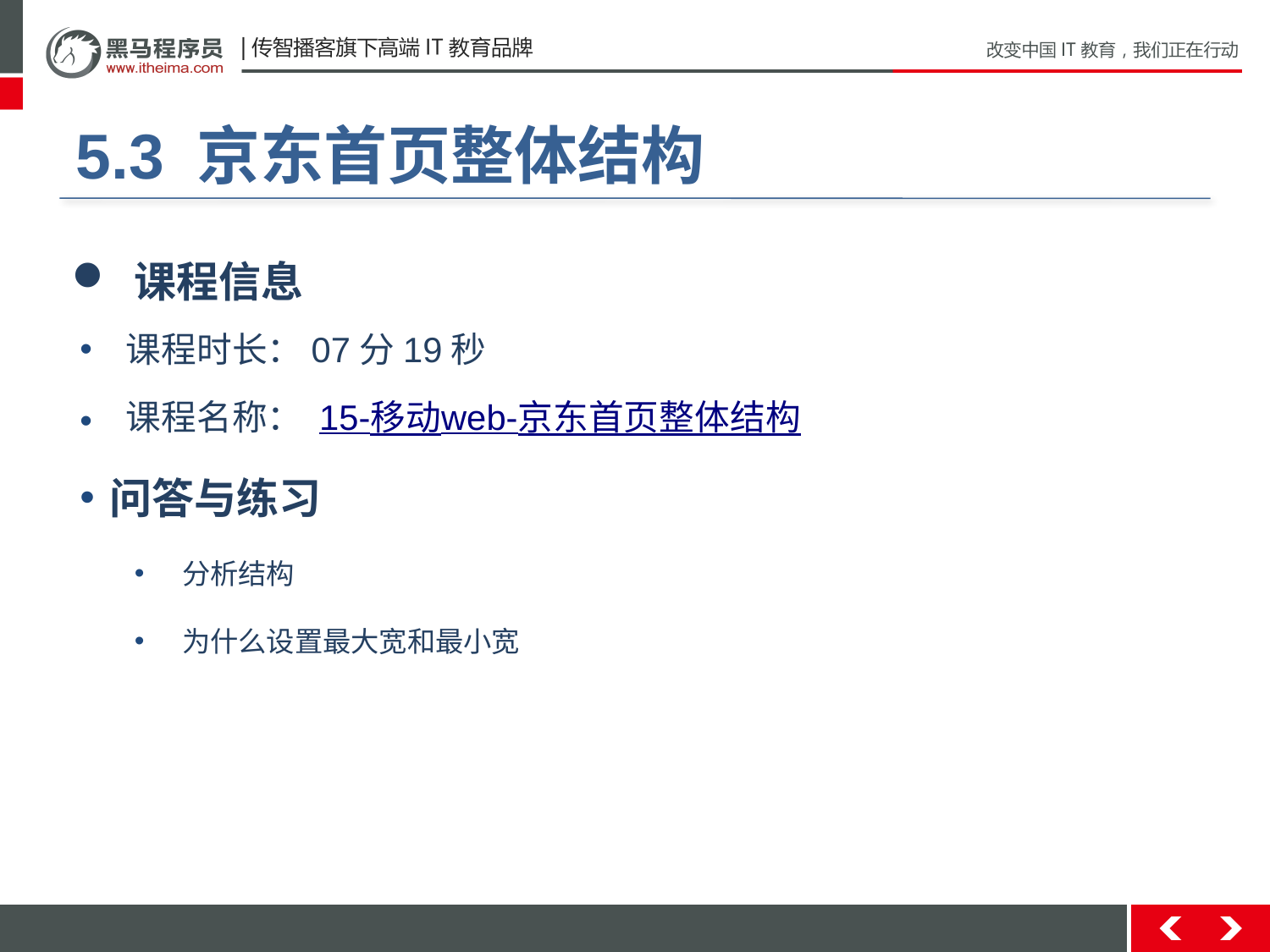

#
5.3 京东首页整体结构
 课程信息
 课程时长：07分19秒
 课程名称： 15-移动web-京东首页整体结构
问答与练习
分析结构
为什么设置最大宽和最小宽